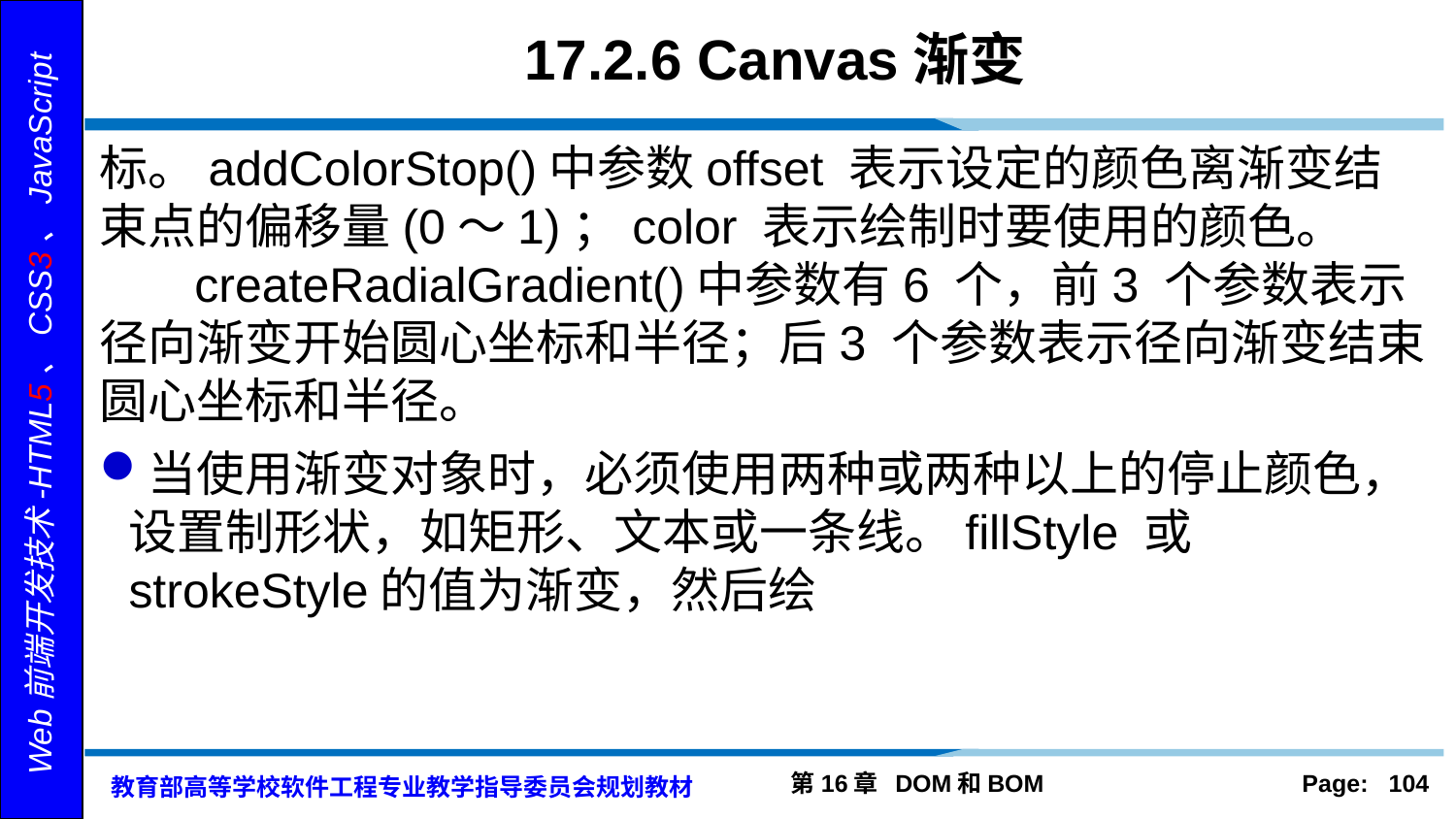

# 17.2.6 Canvas渐变
标。addColorStop()中参数offset 表示设定的颜色离渐变结束点的偏移量(0～1)；color 表示绘制时要使用的颜色。
       createRadialGradient()中参数有6 个，前3 个参数表示径向渐变开始圆心坐标和半径；后3 个参数表示径向渐变结束圆心坐标和半径。
当使用渐变对象时，必须使用两种或两种以上的停止颜色，设置制形状，如矩形、文本或一条线。fillStyle 或strokeStyle的值为渐变，然后绘